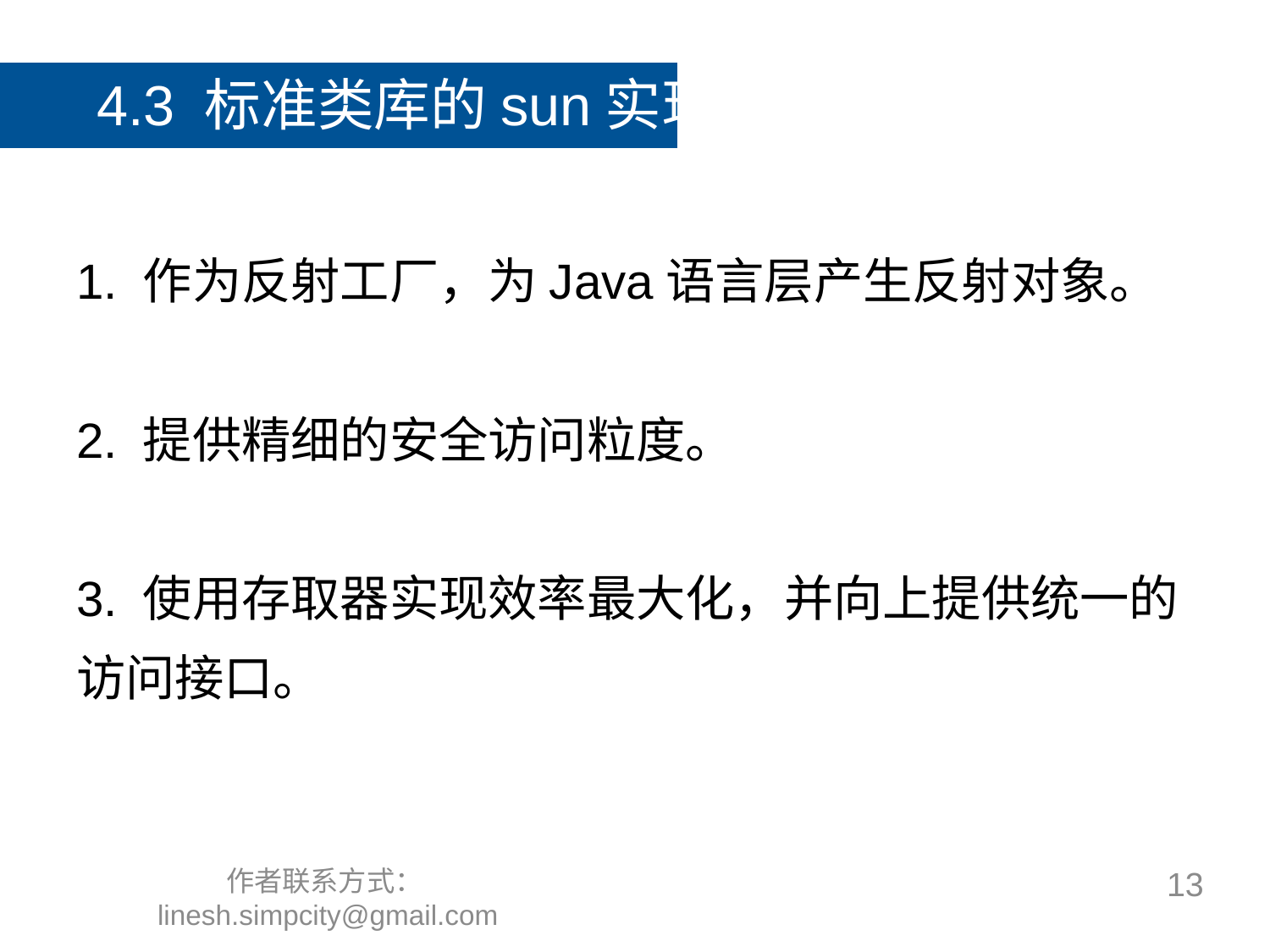

4.3 标准类库的sun实现
# 1. 作为反射工厂，为Java语言层产生反射对象。 2. 提供精细的安全访问粒度。 3. 使用存取器实现效率最大化，并向上提供统一的访问接口。
作者联系方式：linesh.simpcity@gmail.com
13